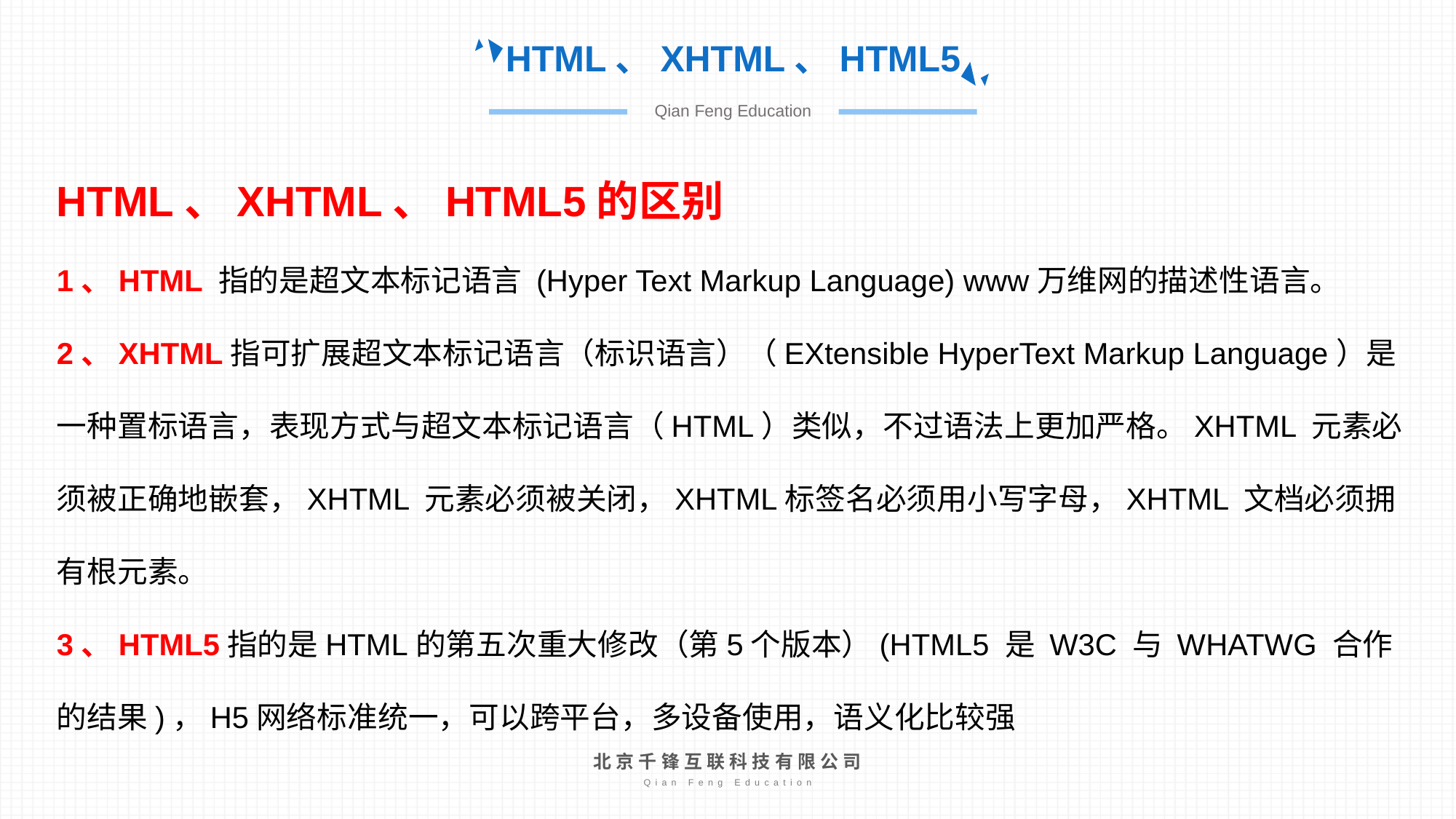

HTML、XHTML、HTML5

Qian Feng Education

HTML、XHTML、HTML5的区别
1、HTML 指的是超文本标记语言 (Hyper Text Markup Language) www万维网的描述性语言。
2、XHTML指可扩展超文本标记语言（标识语言）（EXtensible HyperText Markup Language）是一种置标语言，表现方式与超文本标记语言（HTML）类似，不过语法上更加严格。XHTML 元素必须被正确地嵌套，XHTML 元素必须被关闭，XHTML标签名必须用小写字母，XHTML 文档必须拥有根元素。
3、HTML5指的是HTML的第五次重大修改（第5个版本）(HTML5 是 W3C 与 WHATWG 合作的结果)，H5网络标准统一，可以跨平台，多设备使用，语义化比较强

北京千锋互联科技有限公司
Qian Feng Education